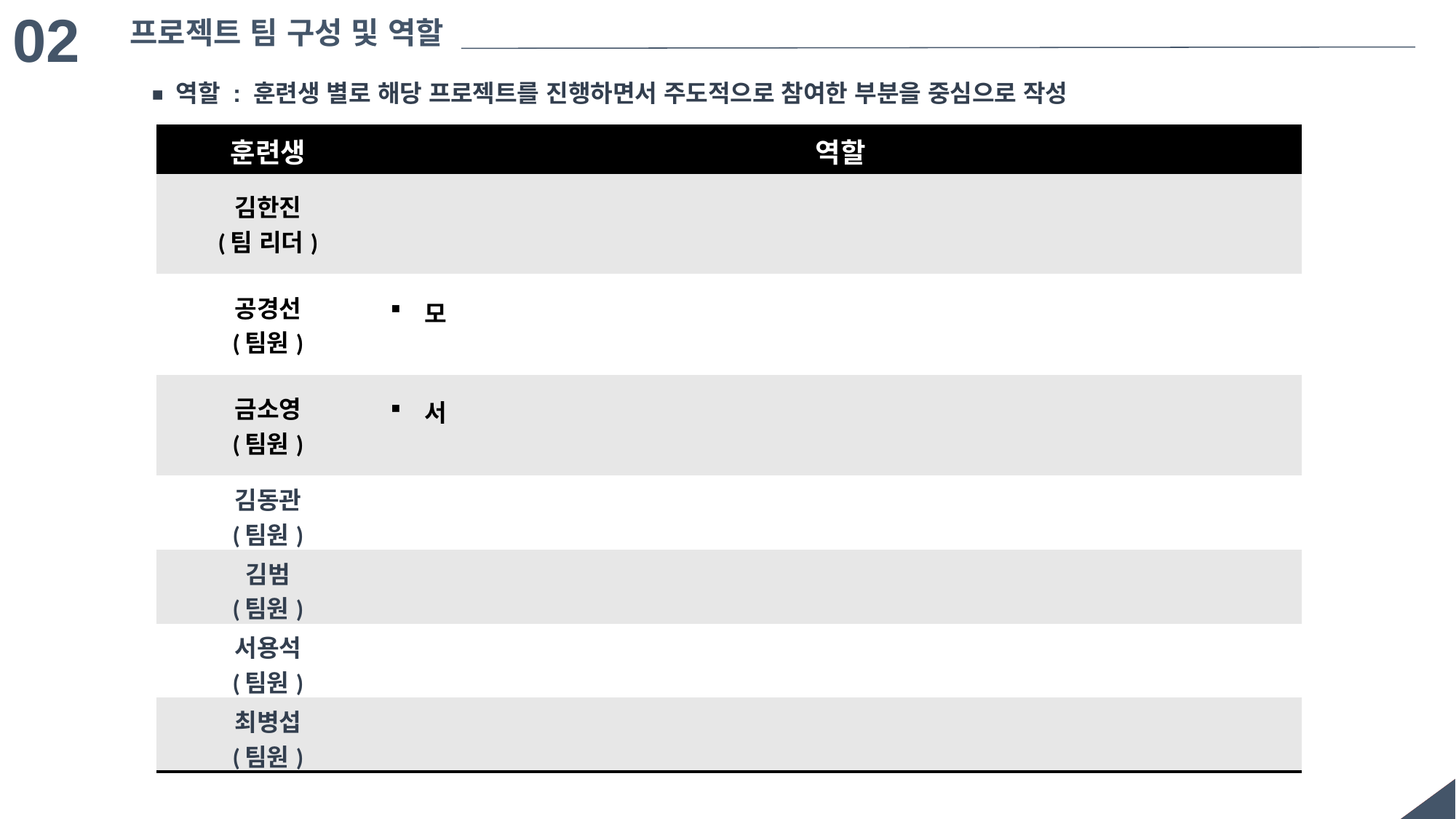

02
프로젝트 팀 구성 및 역할
◾ 역할 : 훈련생 별로 해당 프로젝트를 진행하면서 주도적으로 참여한 부분을 중심으로 작성
| 훈련생 | 역할 |
| --- | --- |
| 김한진 (팀 리더) |  |
| 공경선 (팀원) | 모 |
| 금소영 (팀원) | 서 |
| 김동관 (팀원) |  |
| 김범 (팀원) |  |
| 서용석 (팀원) |  |
| 최병섭 (팀원) |  |